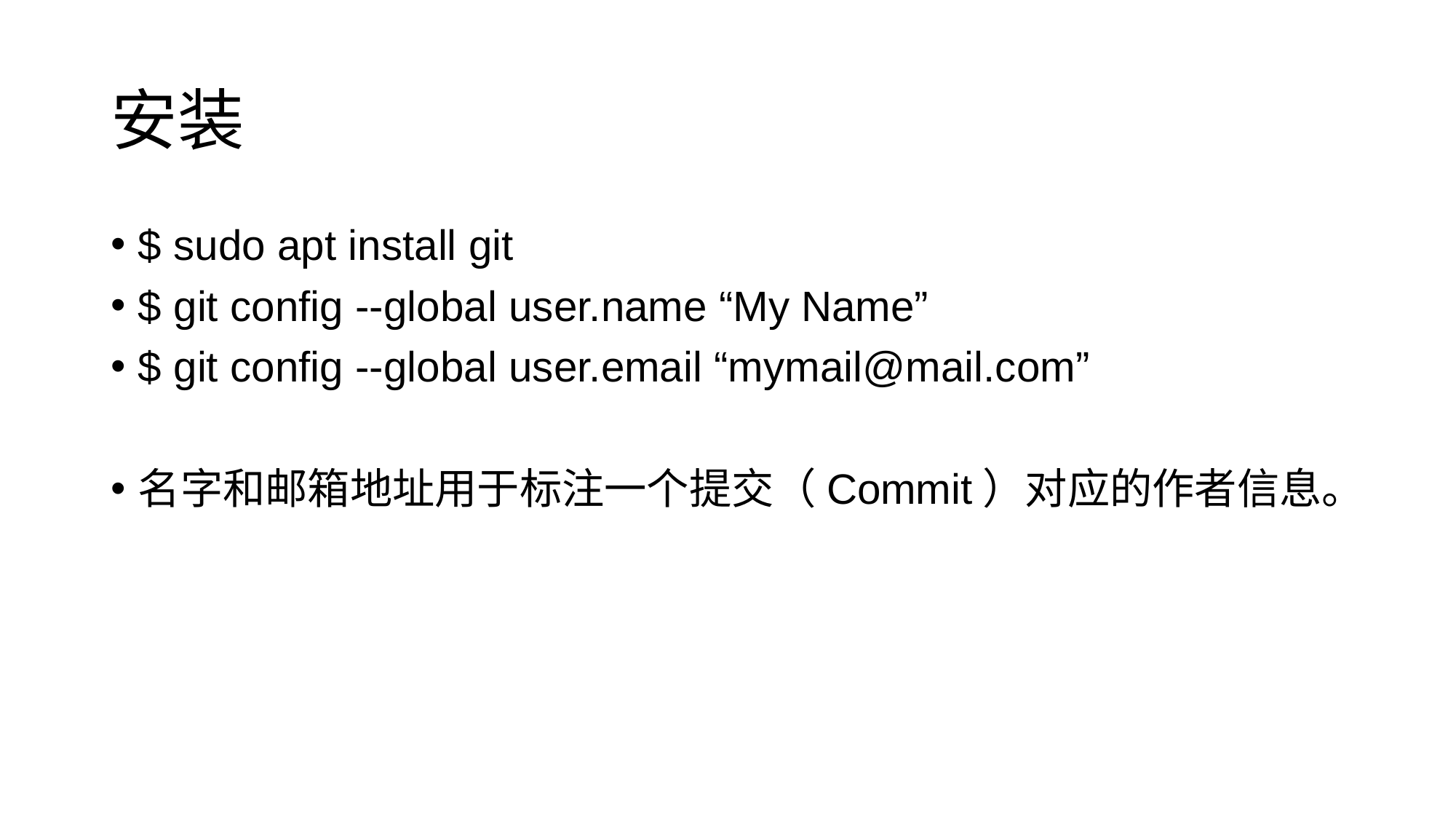

# 安装
$ sudo apt install git
$ git config --global user.name “My Name”
$ git config --global user.email “mymail@mail.com”

名字和邮箱地址用于标注一个提交（Commit）对应的作者信息。